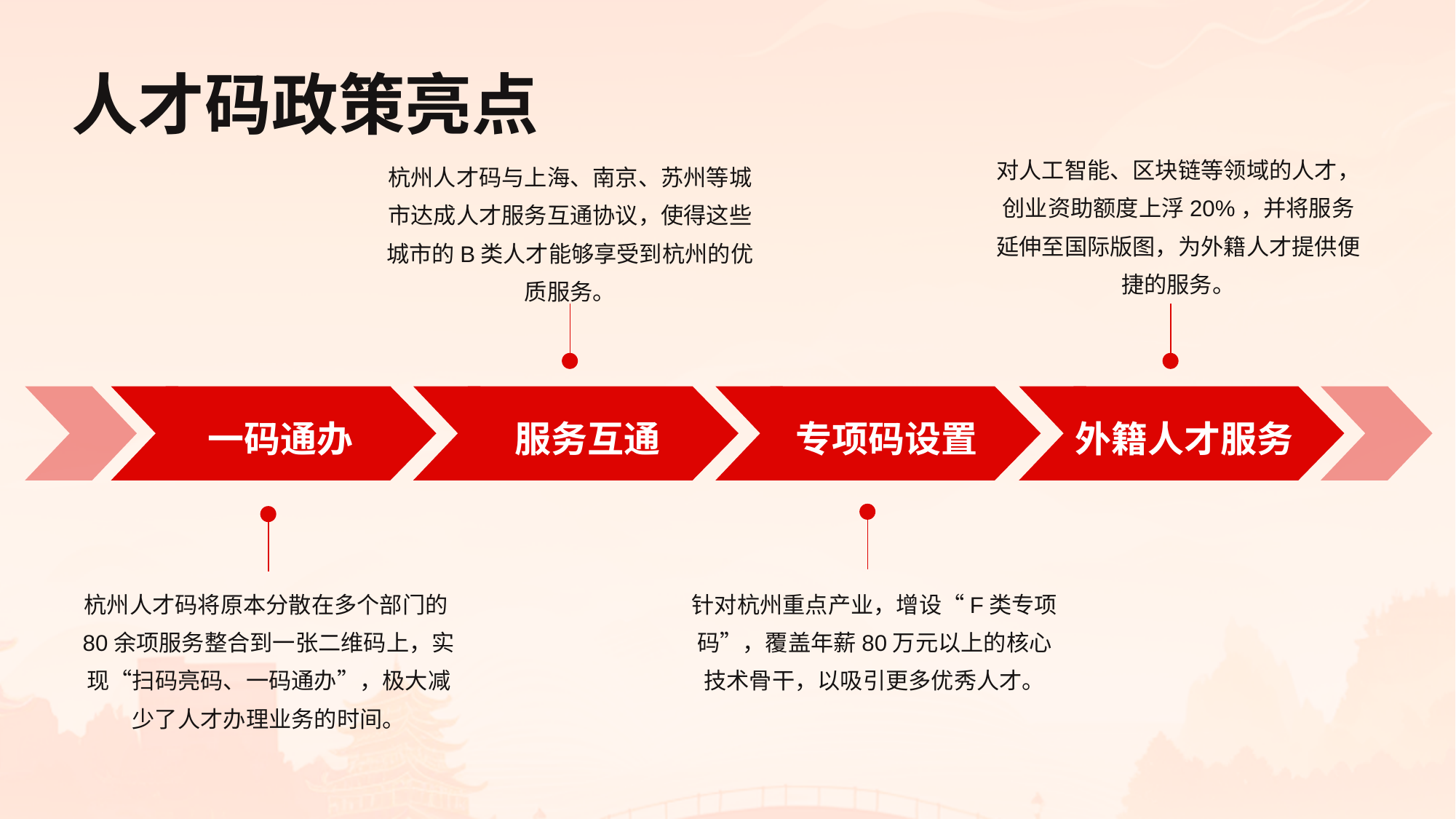

人才码政策亮点
对人工智能、区块链等领域的人才，创业资助额度上浮20%，并将服务延伸至国际版图，为外籍人才提供便捷的服务。
杭州人才码与上海、南京、苏州等城市达成人才服务互通协议，使得这些城市的B类人才能够享受到杭州的优质服务。

一码通办
服务互通
专项码设置
外籍人才服务

杭州人才码将原本分散在多个部门的80余项服务整合到一张二维码上，实现“扫码亮码、一码通办”，极大减少了人才办理业务的时间。
针对杭州重点产业，增设“F类专项码”，覆盖年薪80万元以上的核心技术骨干，以吸引更多优秀人才。